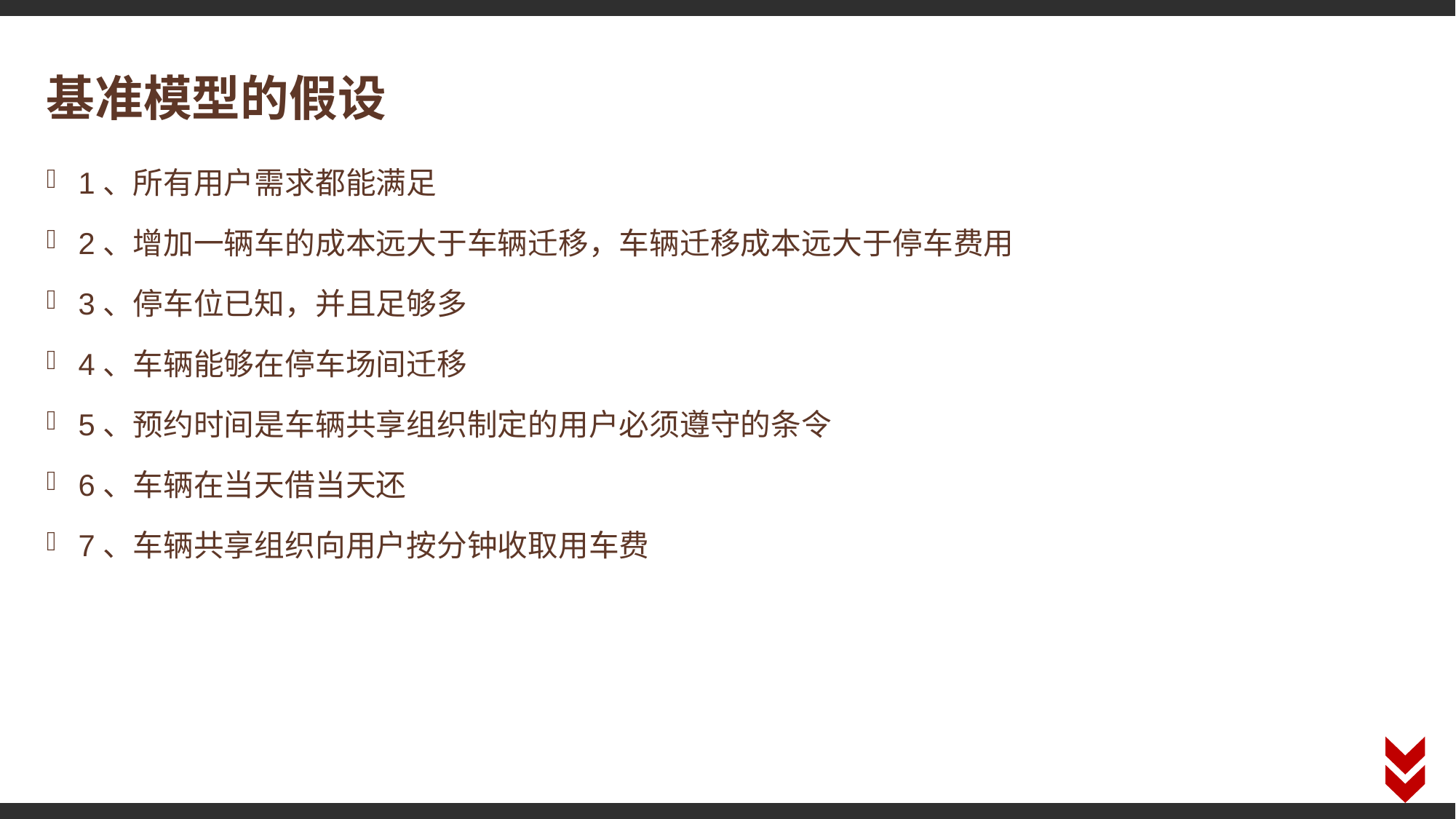

# 基准模型的假设
1、所有用户需求都能满足
2、增加一辆车的成本远大于车辆迁移，车辆迁移成本远大于停车费用
3、停车位已知，并且足够多
4、车辆能够在停车场间迁移
5、预约时间是车辆共享组织制定的用户必须遵守的条令
6、车辆在当天借当天还
7、车辆共享组织向用户按分钟收取用车费